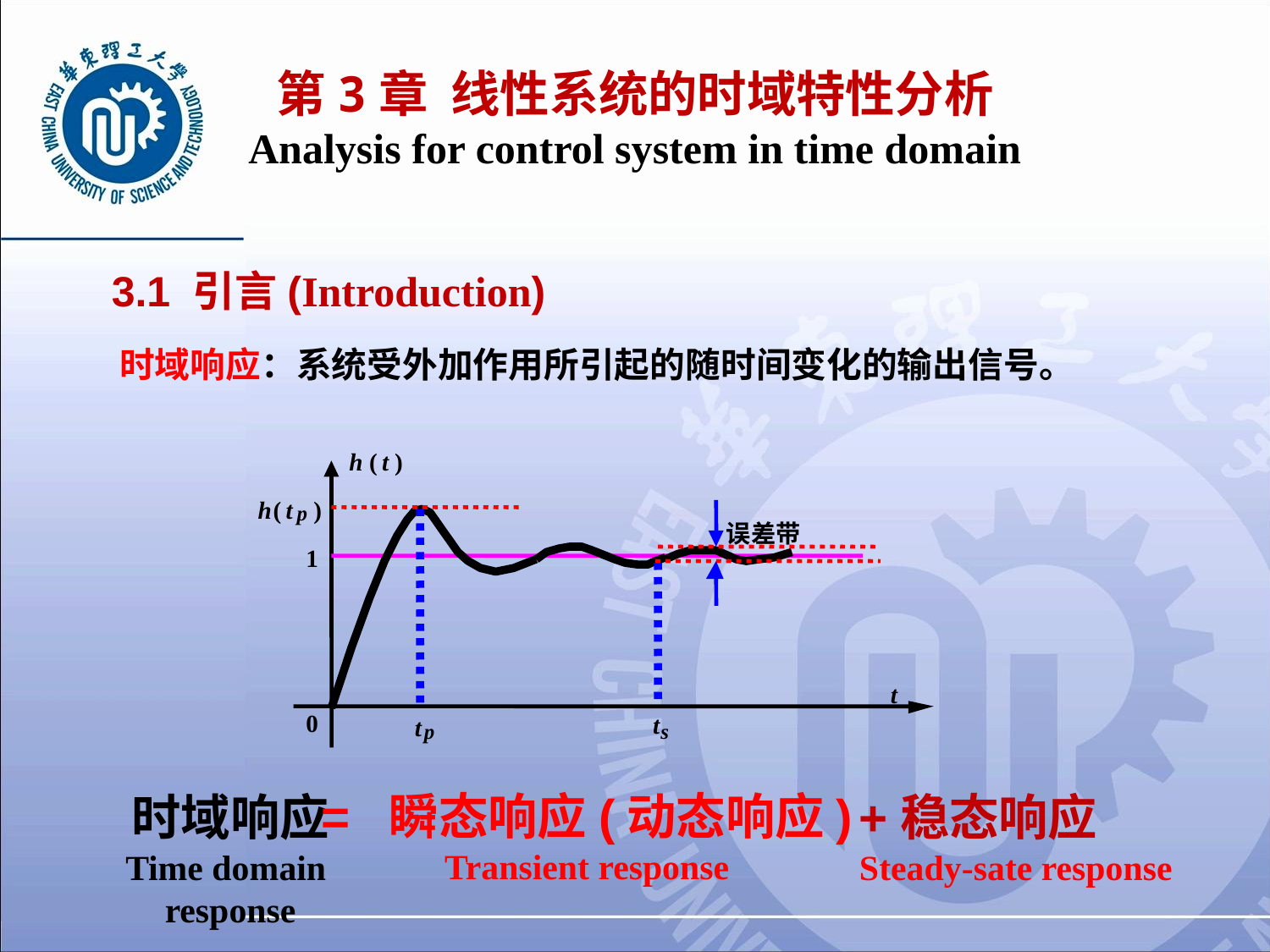

# 第3章  线性系统的时域特性分析 Analysis for control system in time domain
3.1 引言(Introduction)
时域响应：系统受外加作用所引起的随时间变化的输出信号。
h
(
t
)

h
(
t
)
p

误差带

1

t

0
t
t
p
s
=  瞬态响应(动态响应)
Transient response
时域响应
Time domain
response
+稳态响应
Steady-sate response